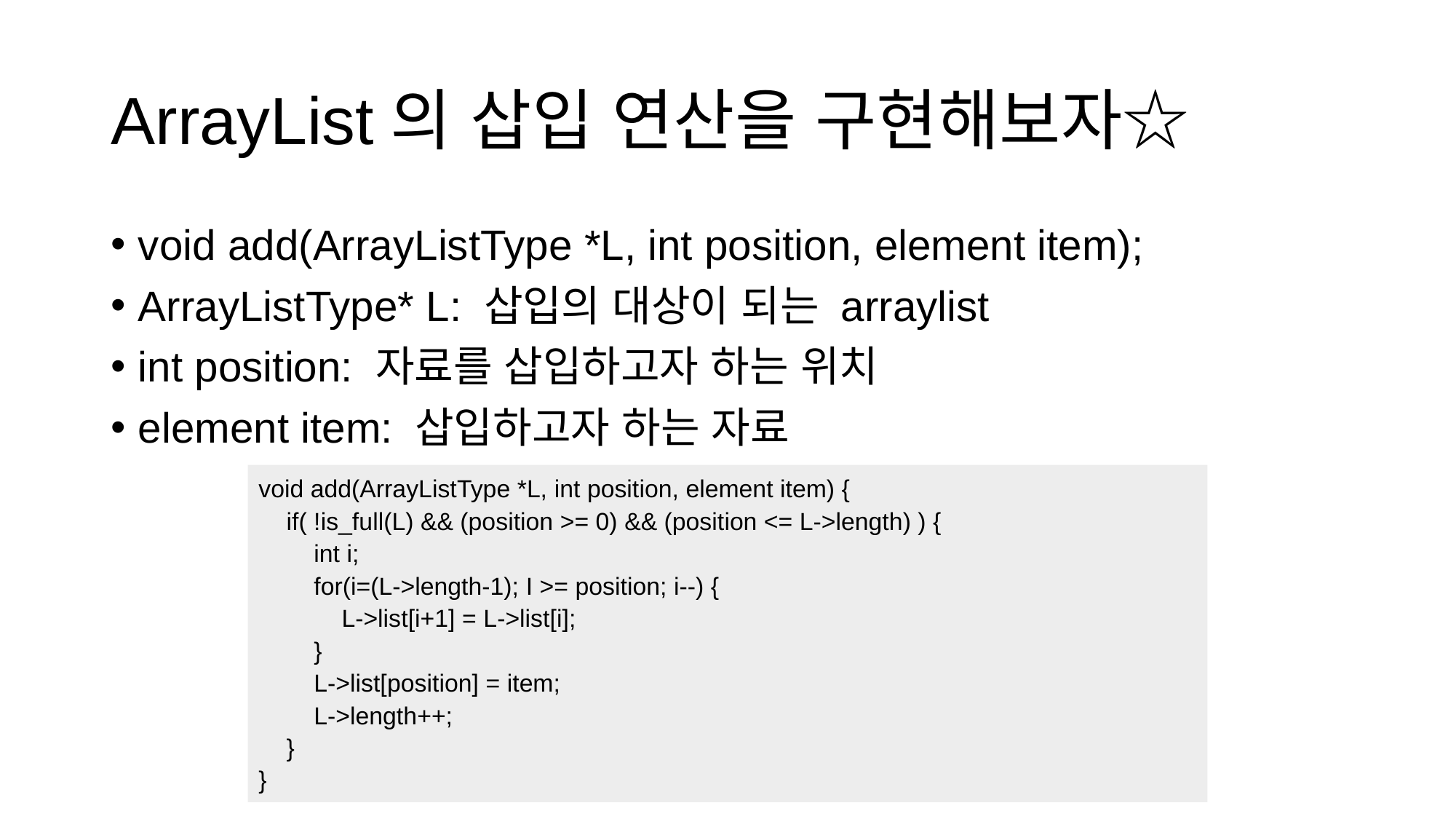

# ArrayList의 삽입 연산을 구현해보자☆
void add(ArrayListType *L, int position, element item);
ArrayListType* L: 삽입의 대상이 되는 arraylist
int position: 자료를 삽입하고자 하는 위치
element item: 삽입하고자 하는 자료

void add(ArrayListType *L, int position, element item) {
    if( !is_full(L) && (position >= 0) && (position <= L->length) ) {
        int i;
        for(i=(L->length-1); I >= position; i--) {
            L->list[i+1] = L->list[i];
        }
        L->list[position] = item;
        L->length++;
    }
}